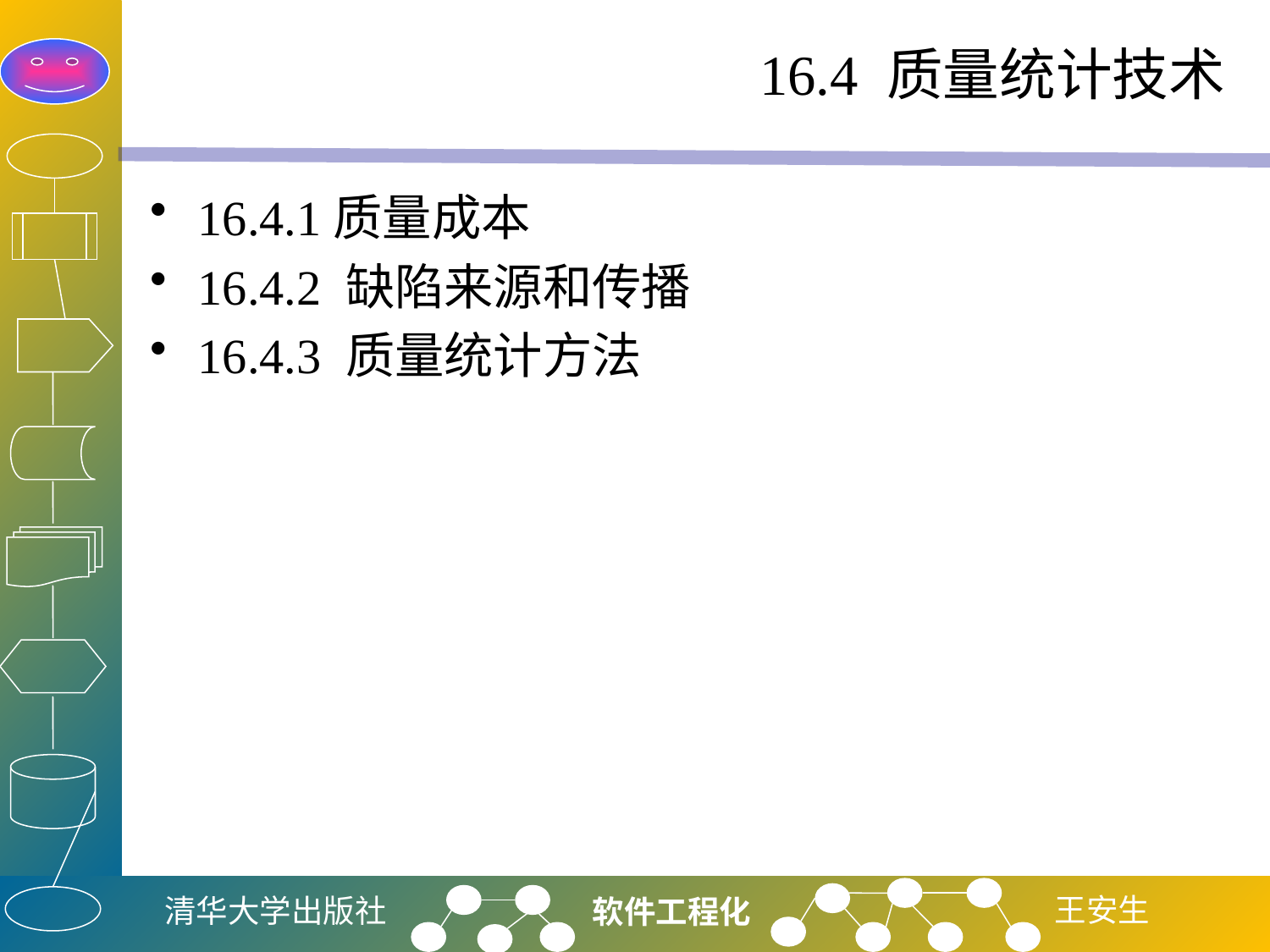

# 16.4 质量统计技术
16.4.1质量成本
16.4.2 缺陷来源和传播
16.4.3 质量统计方法